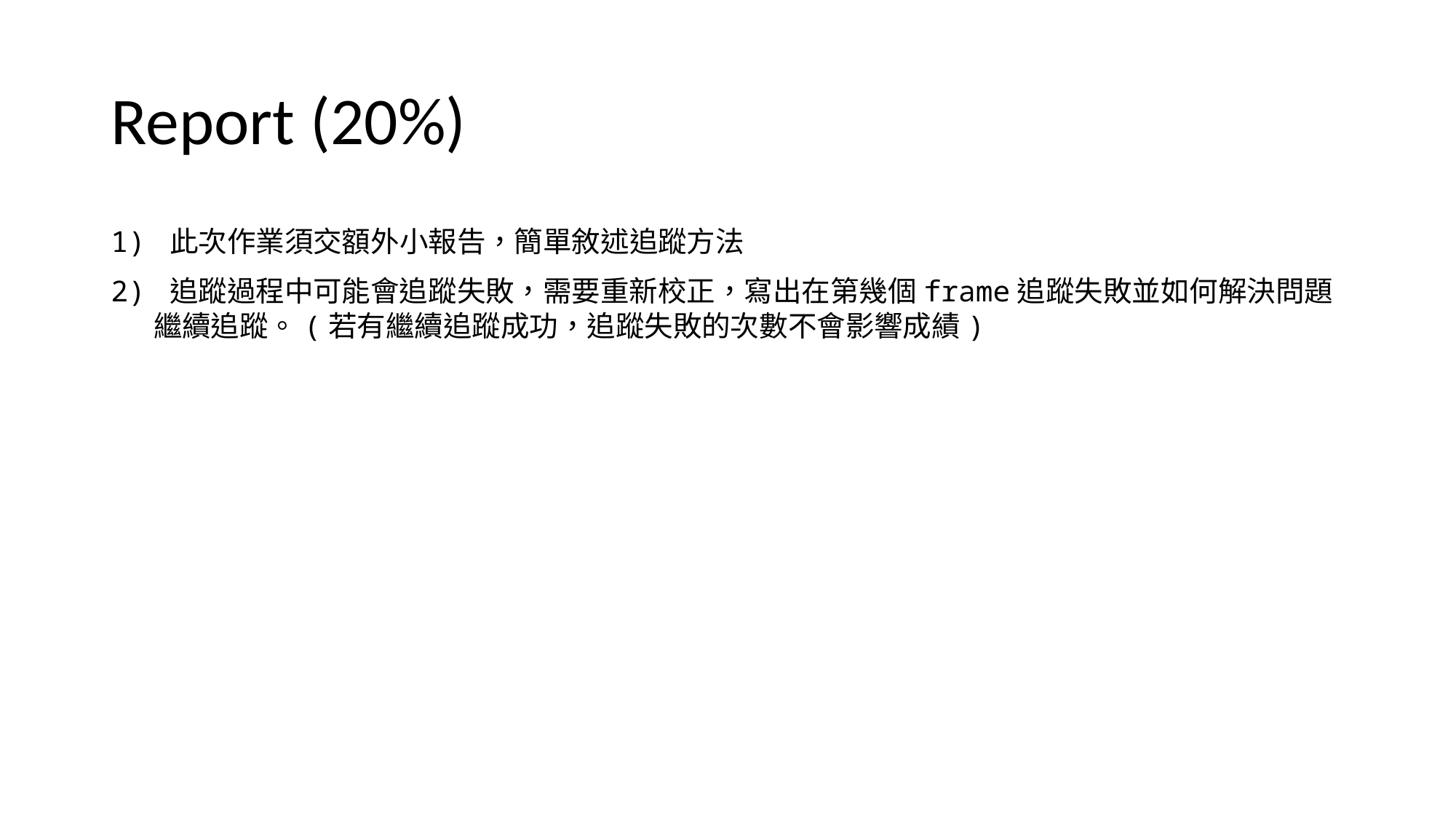

# Report (20%)
1) 此次作業須交額外小報告，簡單敘述追蹤方法
2) 追蹤過程中可能會追蹤失敗，需要重新校正，寫出在第幾個frame追蹤失敗並如何解決問題繼續追蹤。(若有繼續追蹤成功，追蹤失敗的次數不會影響成績)